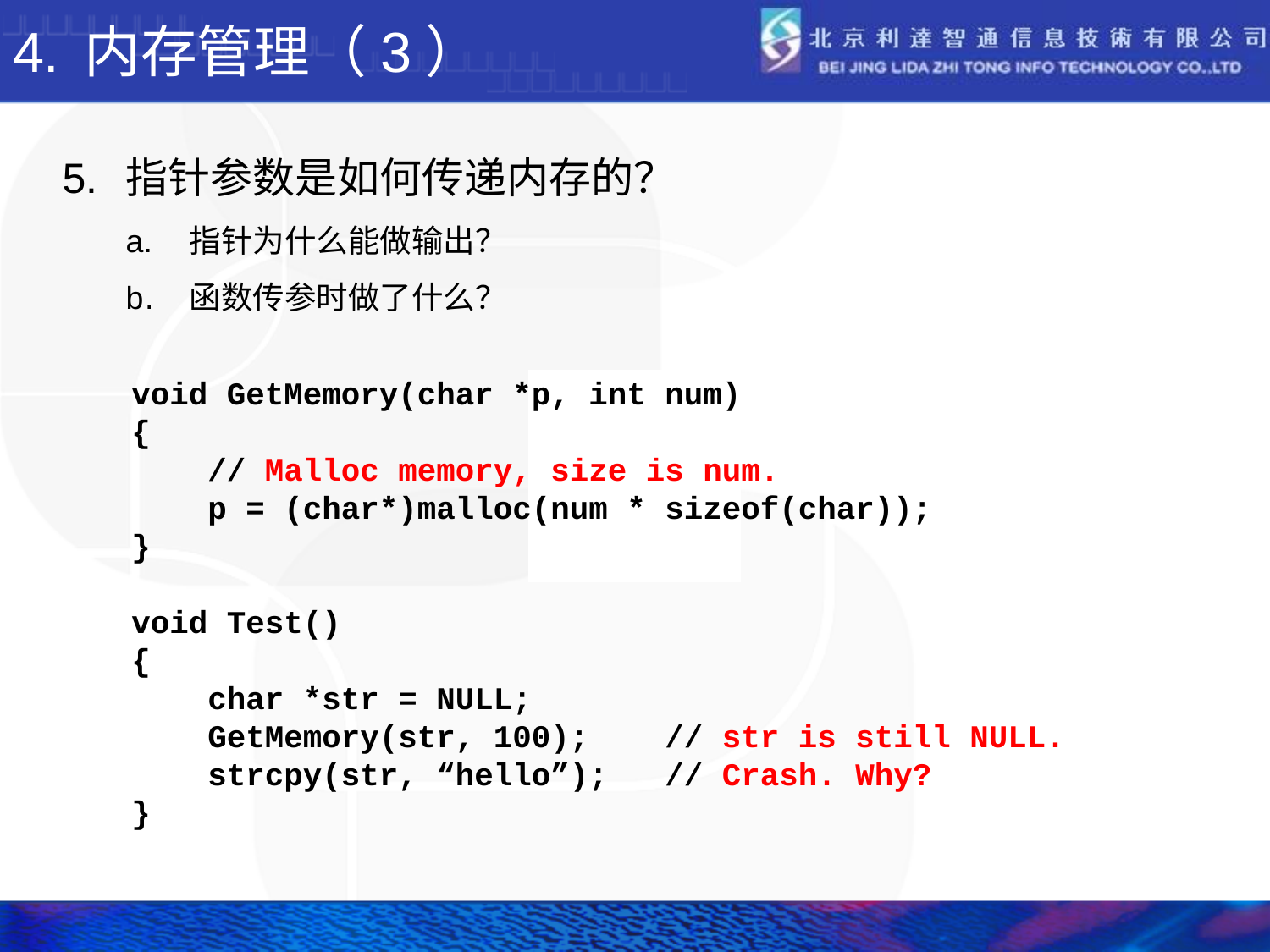

# 内存管理（3）
指针参数是如何传递内存的？
指针为什么能做输出？
函数传参时做了什么？

void GetMemory(char *p, int num)
{
    // Malloc memory, size is num.
    p = (char*)malloc(num * sizeof(char));
}

void Test()
{
    char *str = NULL;
    GetMemory(str, 100);    // str is still NULL.
    strcpy(str, “hello”);   // Crash. Why?
}